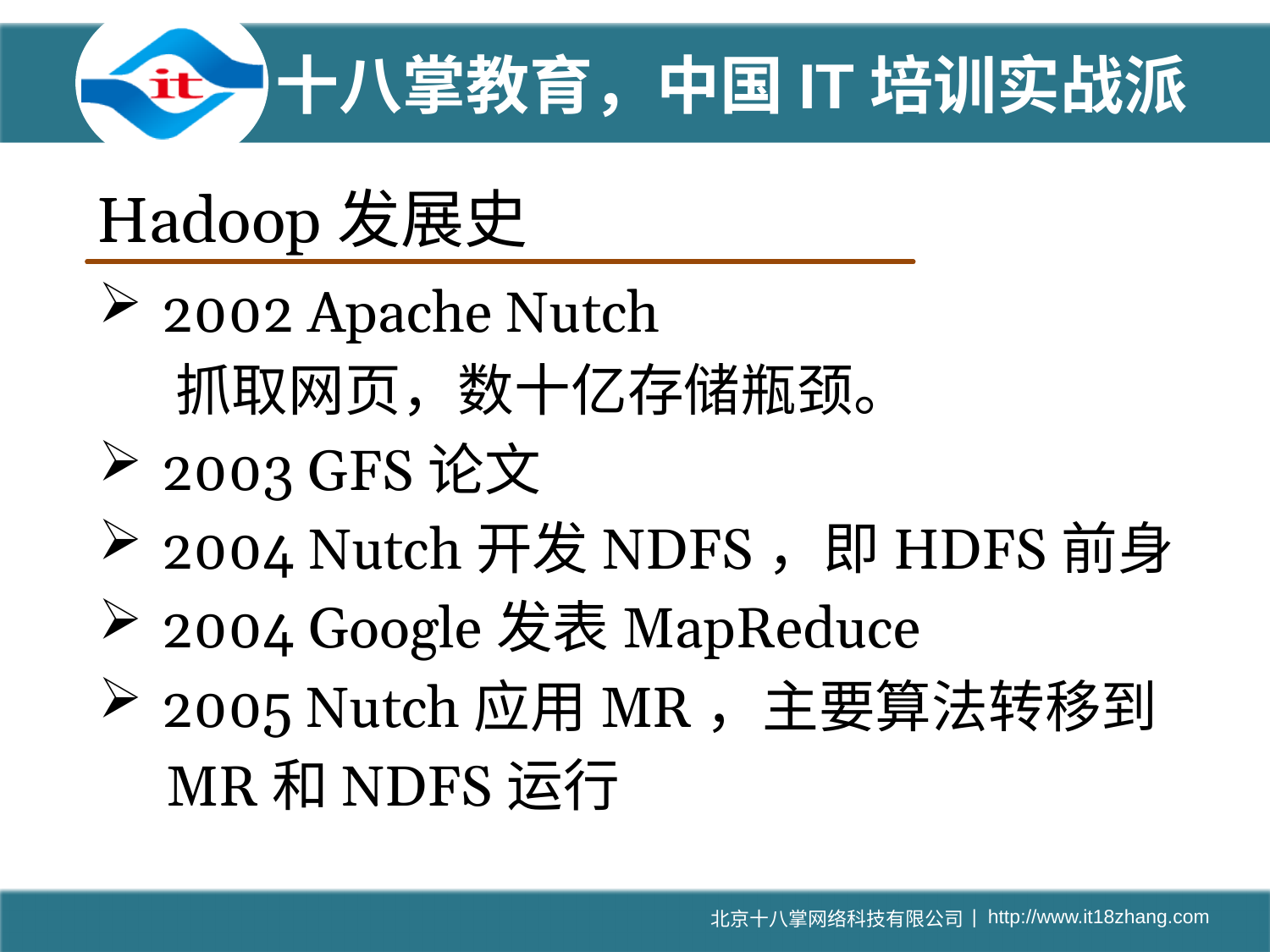

# Hadoop发展史
2002 Apache Nutch
     抓取网页，数十亿存储瓶颈。
2003 GFS论文
2004 Nutch开发NDFS，即HDFS前身
2004 Google发表MapReduce
2005 Nutch应用MR，主要算法转移到
     MR和NDFS运行